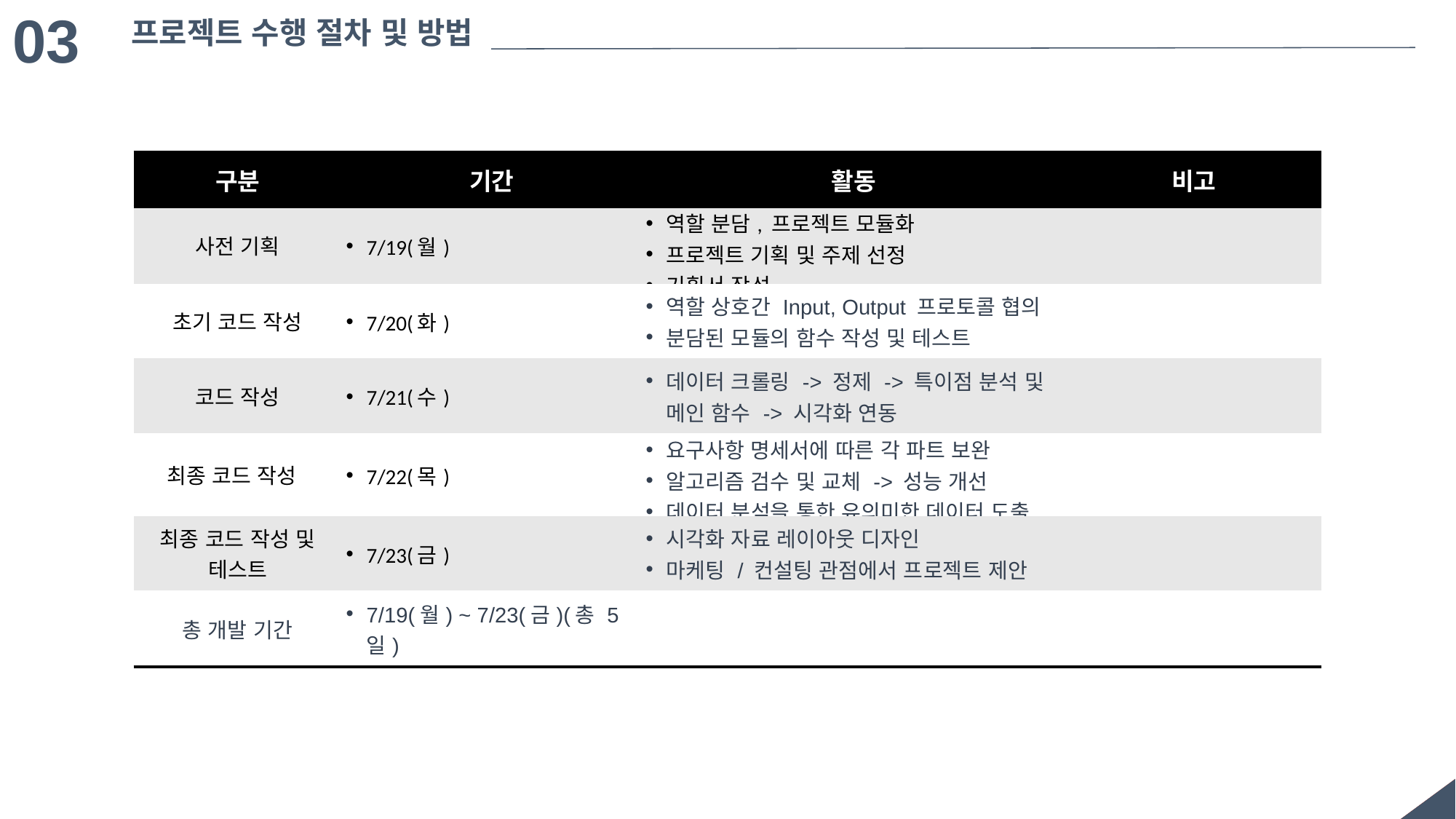

03
프로젝트 수행 절차 및 방법
| 구분 | 기간 | 활동 | 비고 |
| --- | --- | --- | --- |
| 사전 기획 | 7/19(월) | 역할 분담, 프로젝트 모듈화 프로젝트 기획 및 주제 선정 기획서 작성 |  |
| 초기 코드 작성 | 7/20(화) | 역할 상호간 Input, Output 프로토콜 협의 분담된 모듈의 함수 작성 및 테스트 |  |
| 코드 작성 | 7/21(수) | 데이터 크롤링 -> 정제 -> 특이점 분석 및 메인 함수 -> 시각화 연동 |  |
| 최종 코드 작성 | 7/22(목) | 요구사항 명세서에 따른 각 파트 보완 알고리즘 검수 및 교체 -> 성능 개선 데이터 분석을 통한 유의미한 데이터 도출 |  |
| 최종 코드 작성 및 테스트 | 7/23(금) | 시각화 자료 레이아웃 디자인 마케팅 / 컨설팅 관점에서 프로젝트 제안 |  |
| 총 개발 기간 | 7/19(월) ~ 7/23(금)(총 5일) |  |  |